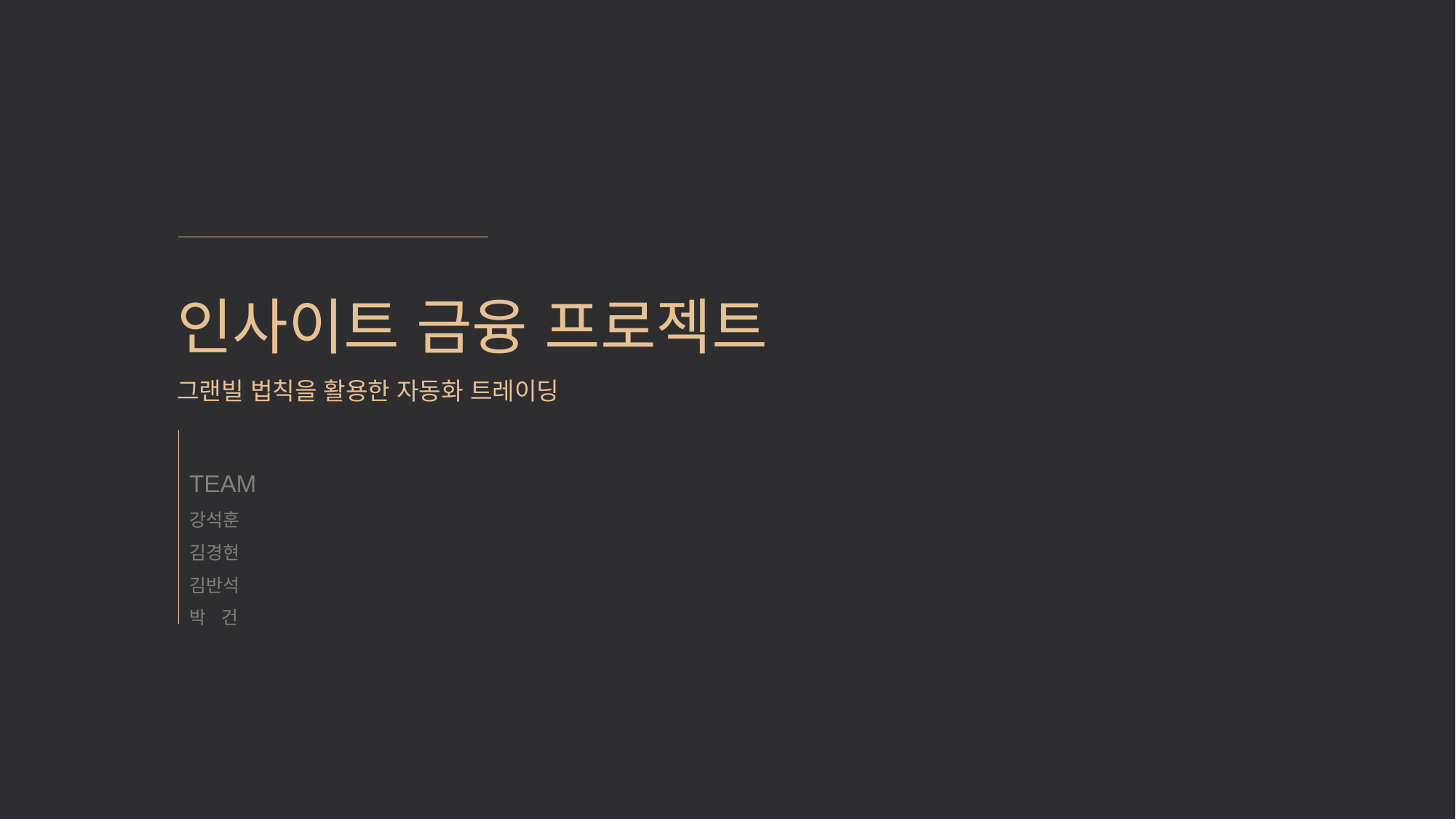

인사이트 금융 프로젝트
그랜빌 법칙을 활용한 자동화 트레이딩
TEAM
강석훈
김경현
김반석
박   건